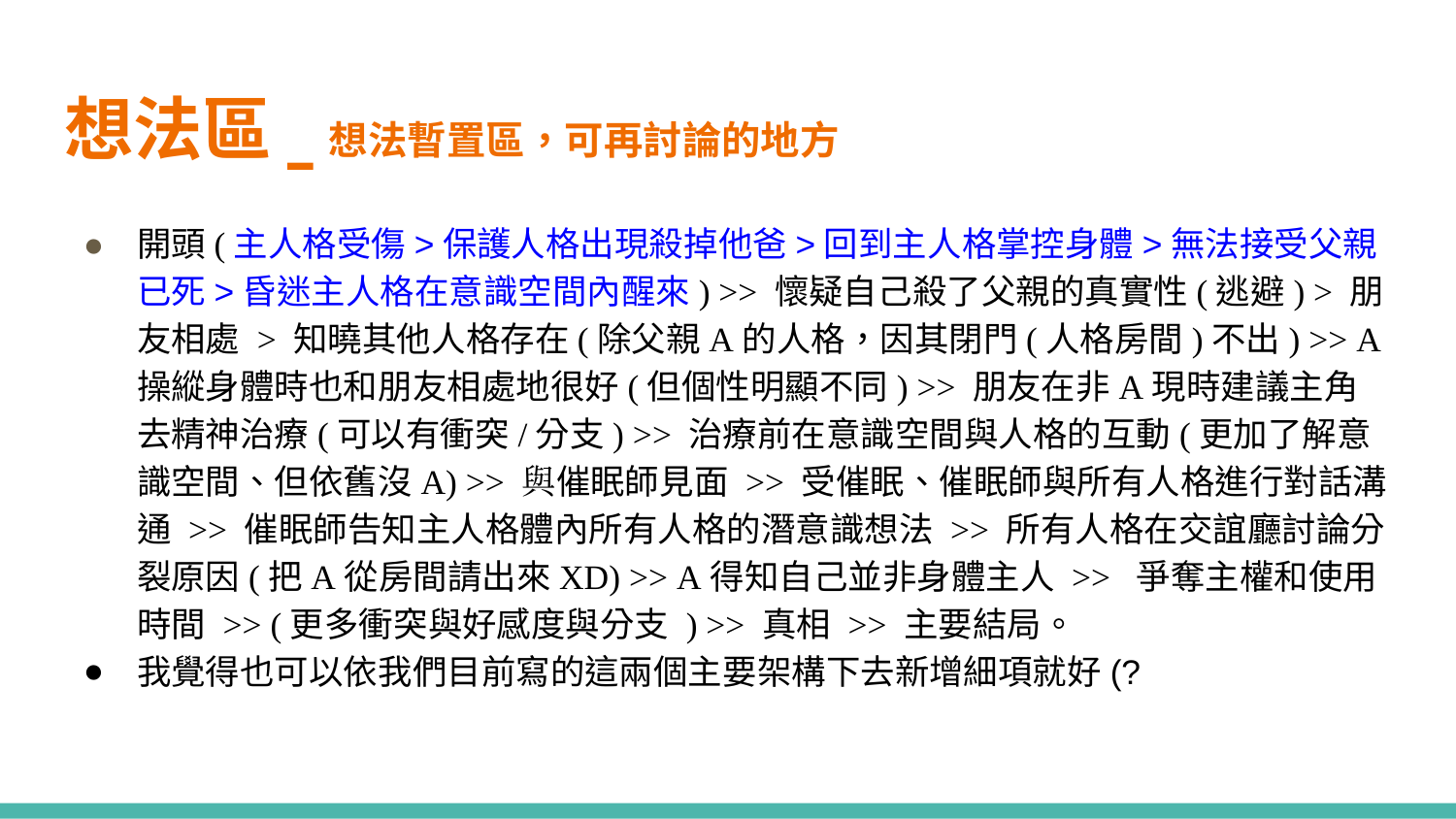

# 想法區_想法暫置區，可再討論的地方
開頭(主人格受傷>保護人格出現殺掉他爸>回到主人格掌控身體>無法接受父親已死>昏迷主人格在意識空間內醒來) >> 懷疑自己殺了父親的真實性(逃避) > 朋友相處 > 知曉其他人格存在(除父親A的人格，因其閉門(人格房間)不出) >> A操縱身體時也和朋友相處地很好(但個性明顯不同) >> 朋友在非A現時建議主角去精神治療(可以有衝突/分支) >> 治療前在意識空間與人格的互動(更加了解意識空間、但依舊沒A) >> 與催眠師見面 >> 受催眠、催眠師與所有人格進行對話溝通 >> 催眠師告知主人格體內所有人格的潛意識想法 >> 所有人格在交誼廳討論分裂原因(把A從房間請出來XD) >> A得知自己並非身體主人 >>  爭奪主權和使用時間 >> (更多衝突與好感度與分支 ) >> 真相 >> 主要結局。
我覺得也可以依我們目前寫的這兩個主要架構下去新增細項就好(?